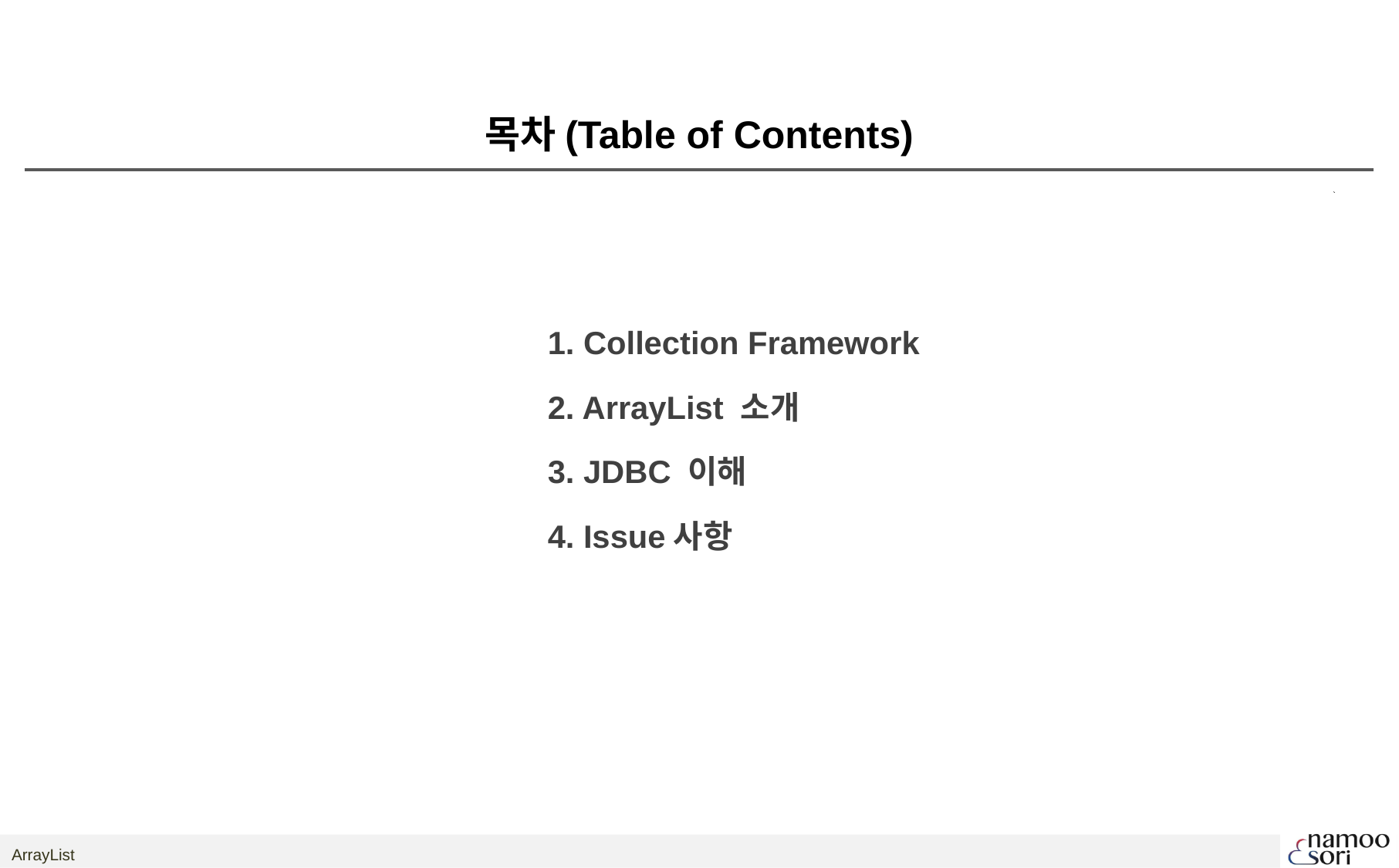

# 목차(Table of Contents)
1. Collection Framework
2. ArrayList 소개
3. JDBC 이해
4. Issue사항